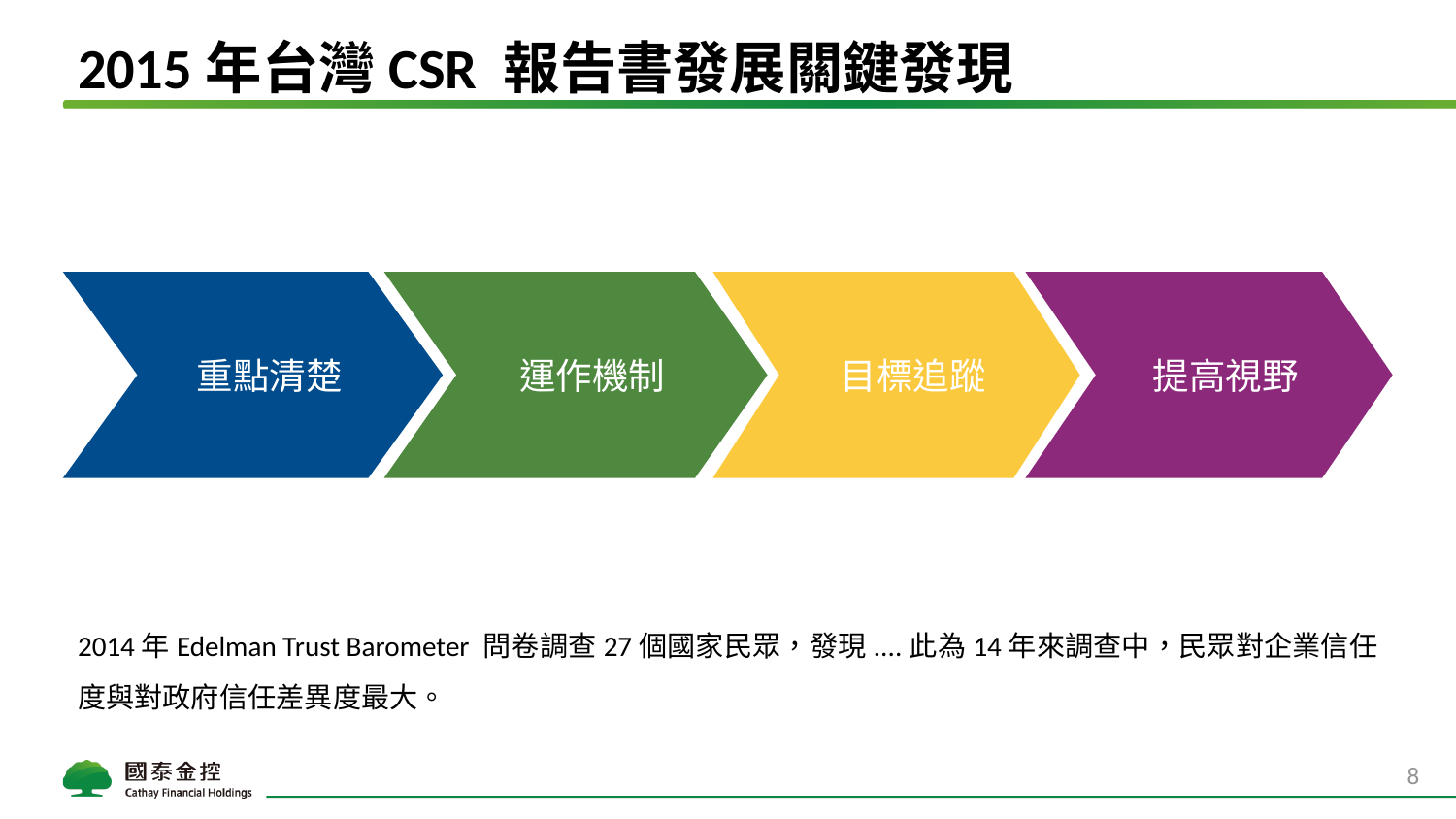

# 2015年台灣CSR 報告書發展關鍵發現
   重點清楚
   運作機制
   目標追蹤
   提高視野
2014年Edelman Trust Barometer 問卷調查27個國家民眾，發現....此為14年來調查中，民眾對企業信任度與對政府信任差異度最大。
8